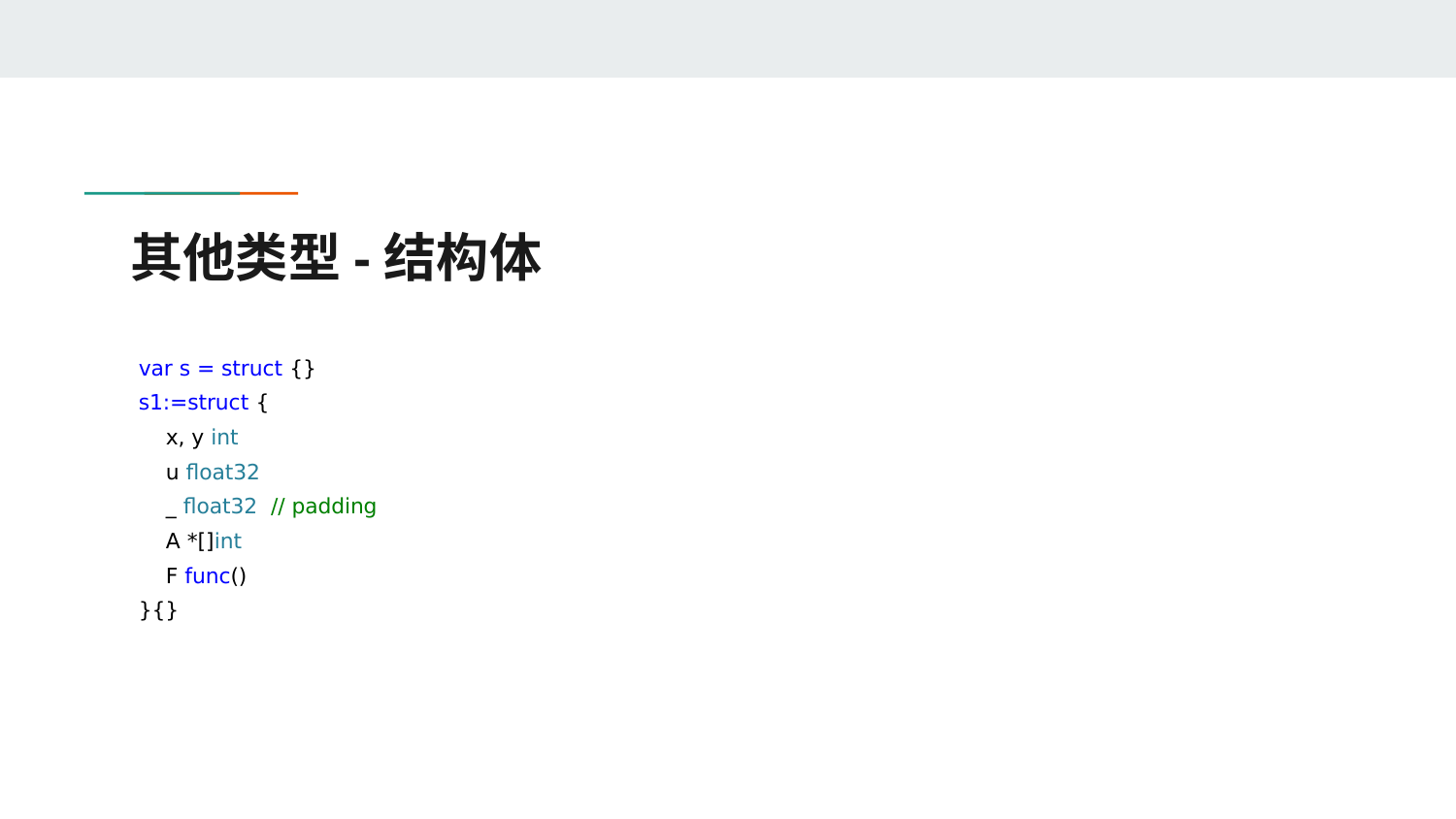

# 其他类型-结构体
var s = struct {}
s1:=struct {
    x, y int
    u float32
    _ float32  // padding
    A *[]int
    F func()
}{}